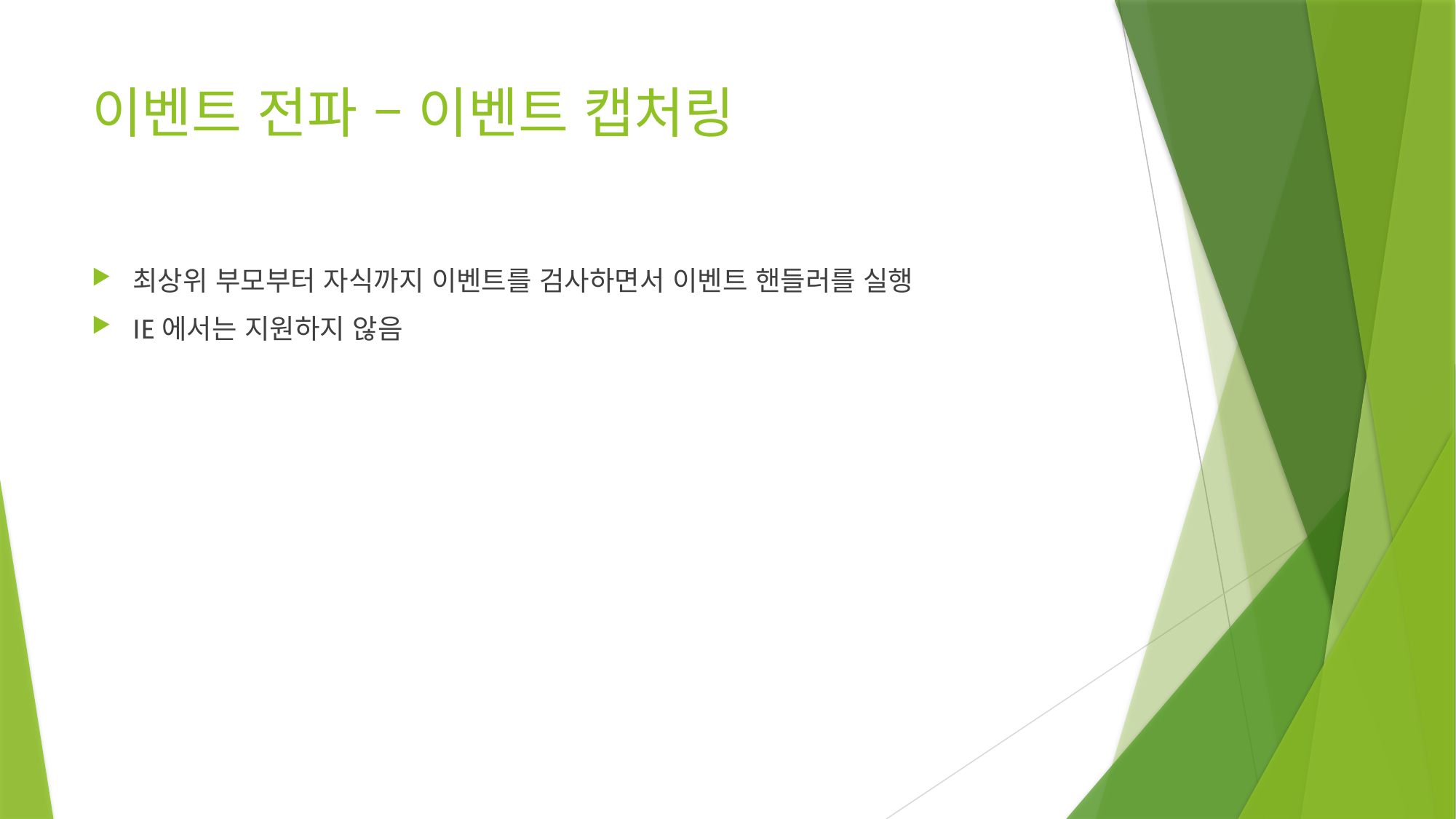

# 이벤트 전파 – 이벤트 캡처링
최상위 부모부터 자식까지 이벤트를 검사하면서 이벤트 핸들러를 실행
IE에서는 지원하지 않음